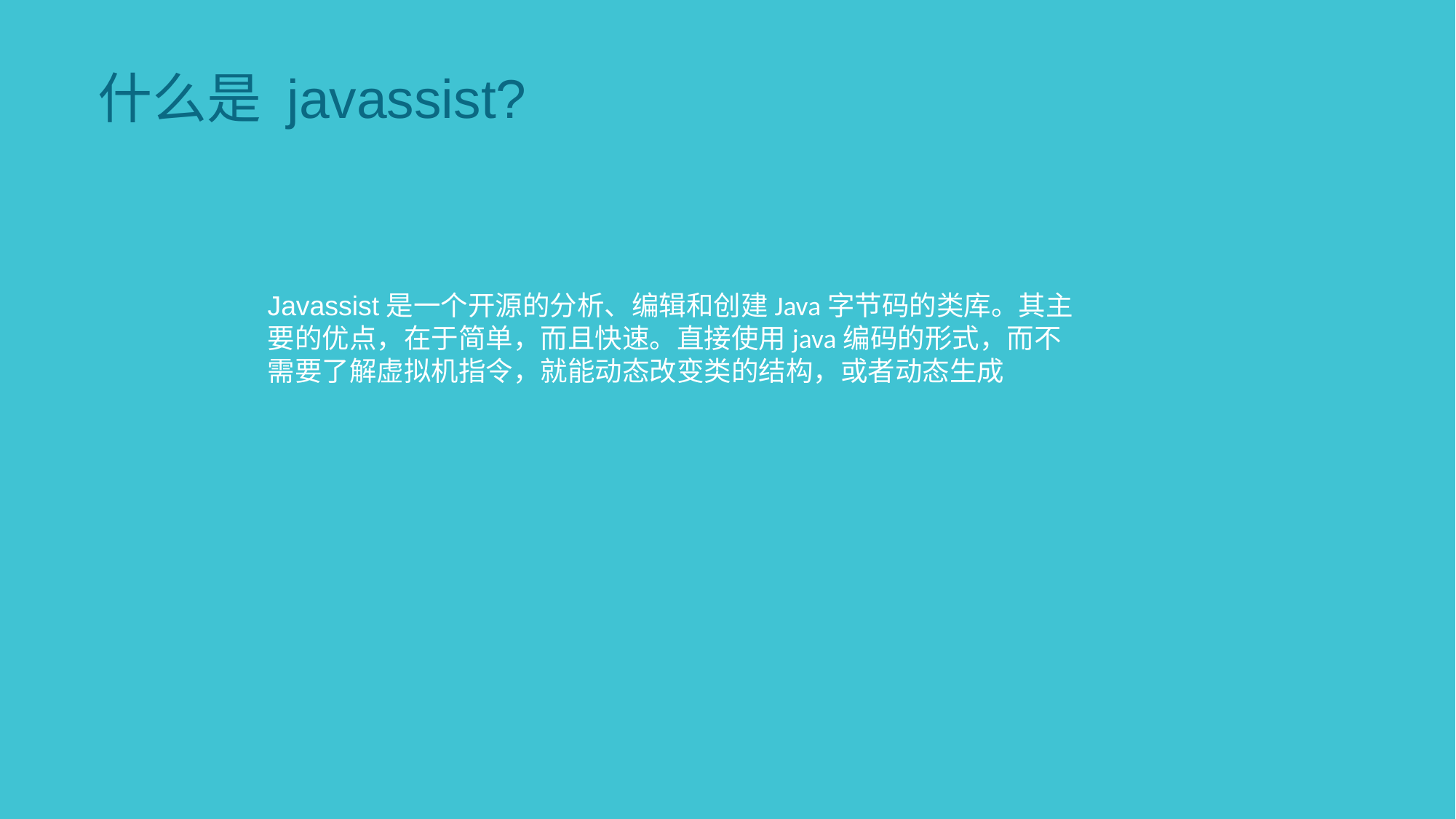

什么是 javassist?
Javassist是一个开源的分析、编辑和创建Java字节码的类库。其主要的优点，在于简单，而且快速。直接使用java编码的形式，而不需要了解虚拟机指令，就能动态改变类的结构，或者动态生成